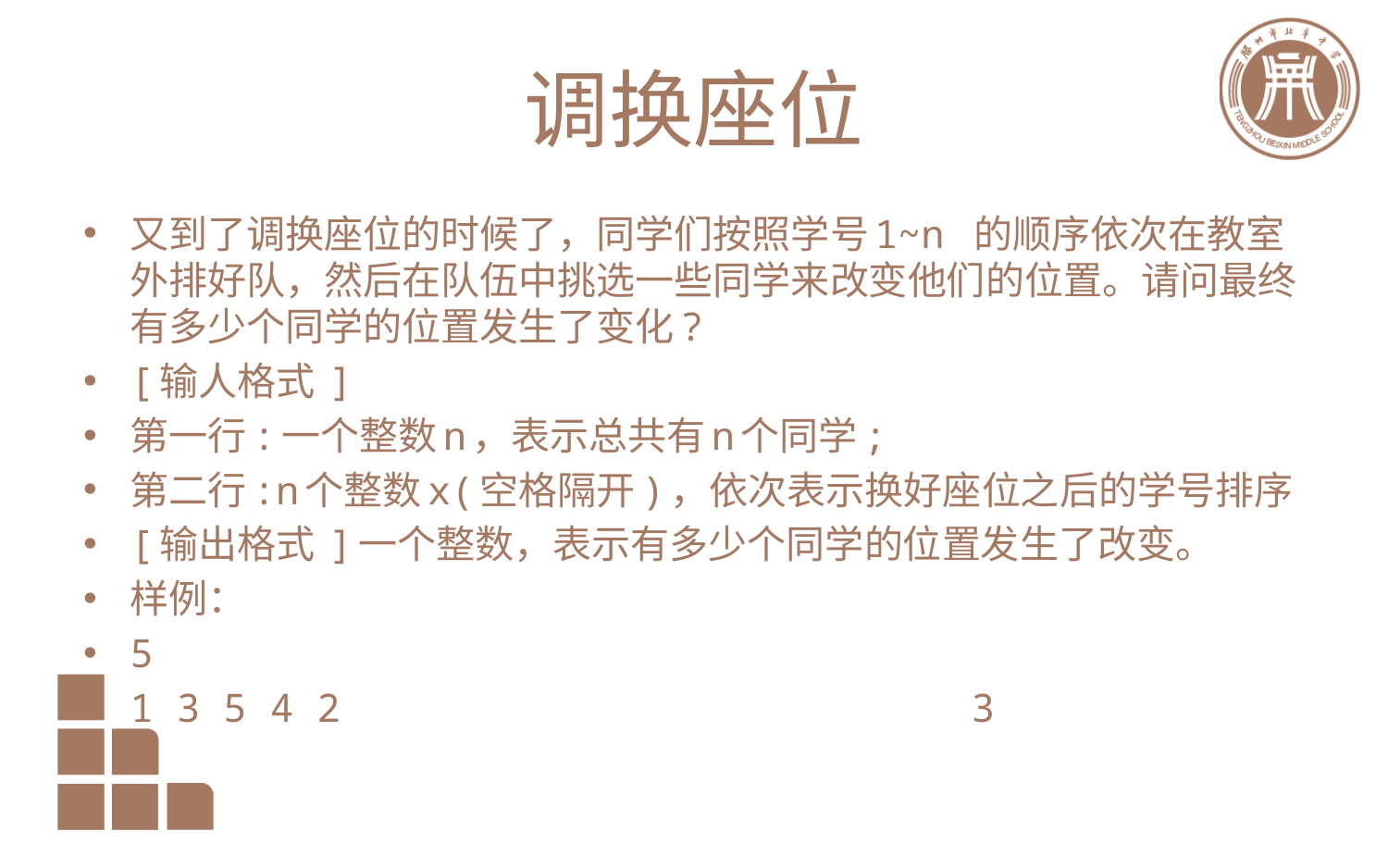

# 调换座位
又到了调换座位的时候了，同学们按照学号1~n 的顺序依次在教室外排好队，然后在队伍中挑选一些同学来改变他们的位置。请问最终有多少个同学的位置发生了变化?
[输人格式 ]
第一行:一个整数n，表示总共有n个同学;
第二行:n个整数x(空格隔开)，依次表示换好座位之后的学号排序
[输出格式 ]一个整数，表示有多少个同学的位置发生了改变。
样例：
5
1 3 5 4 2                           3